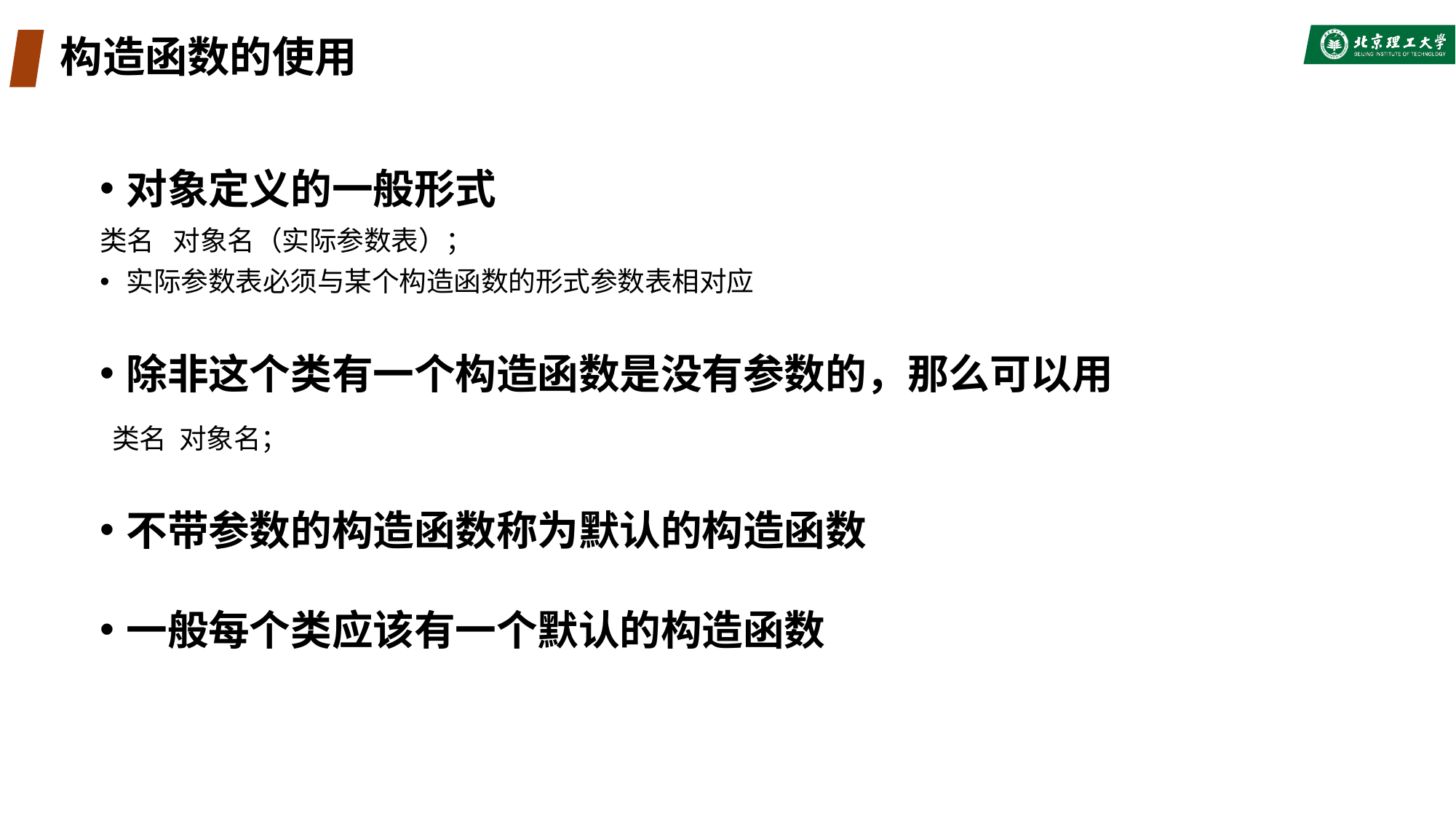

# 构造函数的使用
对象定义的一般形式
类名   对象名（实际参数表）；
实际参数表必须与某个构造函数的形式参数表相对应
除非这个类有一个构造函数是没有参数的，那么可以用
 类名  对象名；
不带参数的构造函数称为默认的构造函数
一般每个类应该有一个默认的构造函数